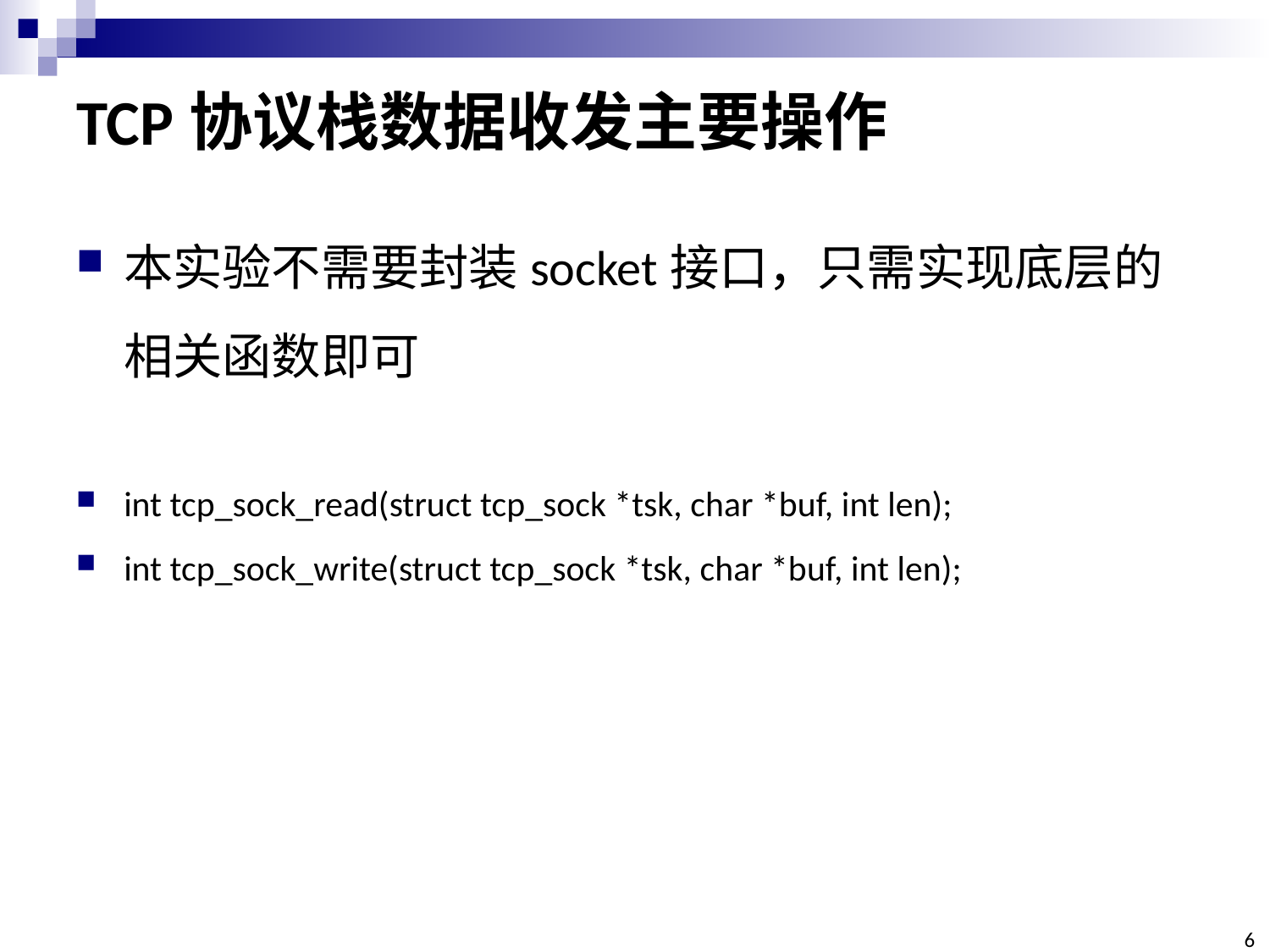

# TCP协议栈数据收发主要操作
本实验不需要封装socket接口，只需实现底层的相关函数即可

int tcp_sock_read(struct tcp_sock *tsk, char *buf, int len);
int tcp_sock_write(struct tcp_sock *tsk, char *buf, int len);

6